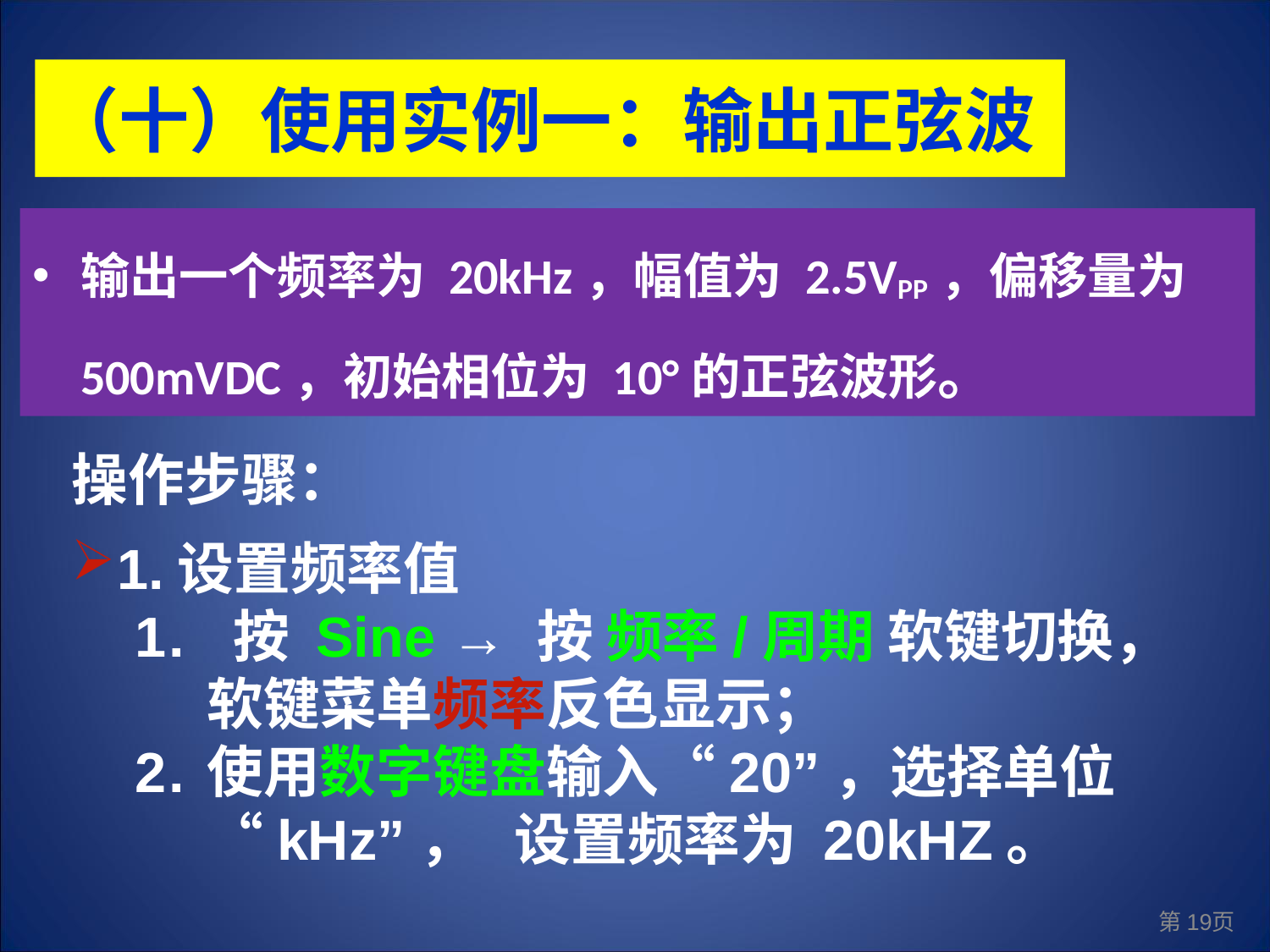

（十）使用实例一：输出正弦波
输出一个频率为 20kHz，幅值为 2.5VPP，偏移量为 500mVDC，初始相位为 10°的正弦波形。
操作步骤：
1.设置频率值
 按 Sine → 按 频率/周期 软键切换，软键菜单频率反色显示；
使用数字键盘输入“20”，选择单位“kHz”，   设置频率为 20kHZ。